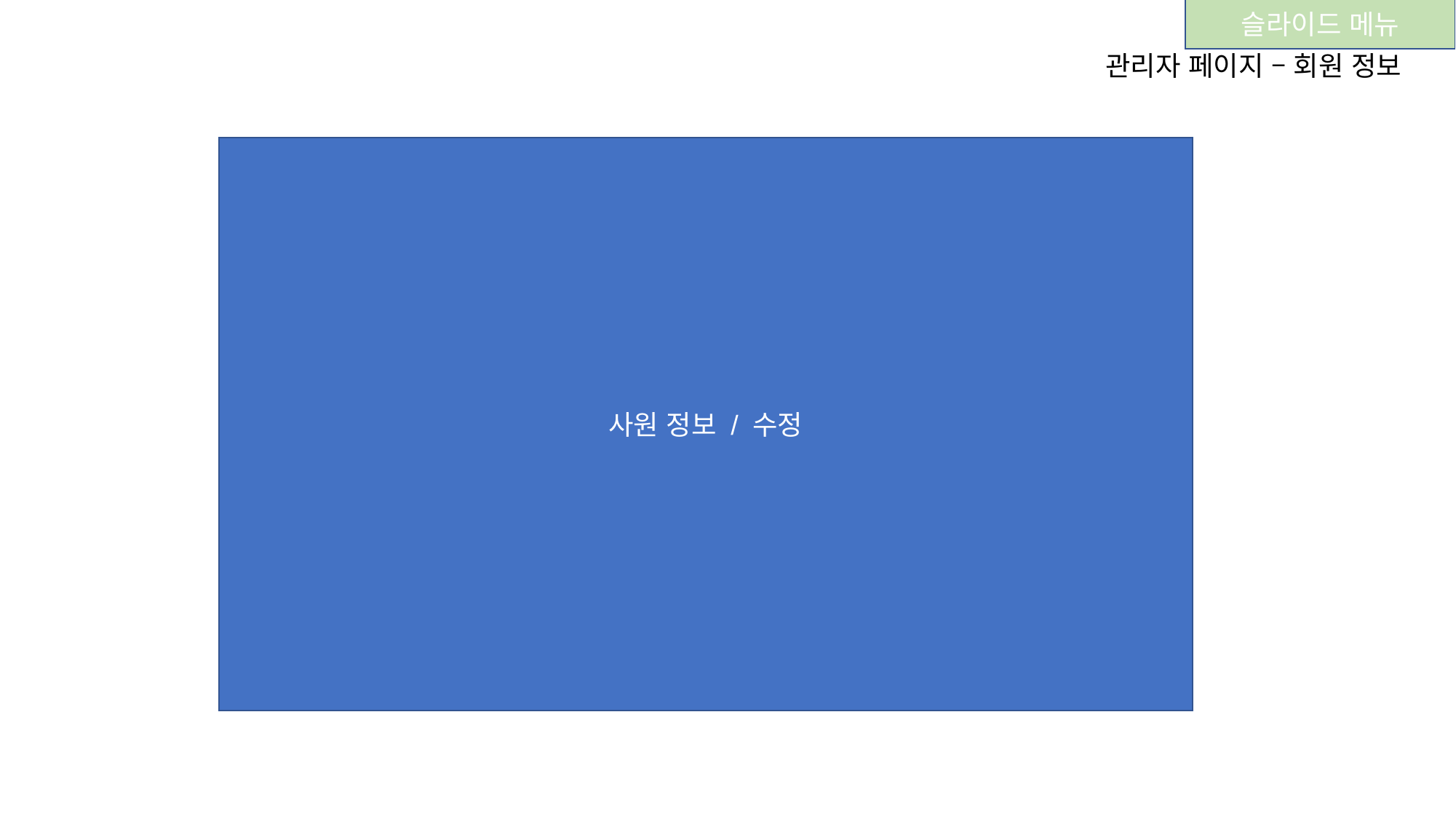

슬라이드 메뉴
관리자 페이지 – 회원 정보
사원 정보 / 수정